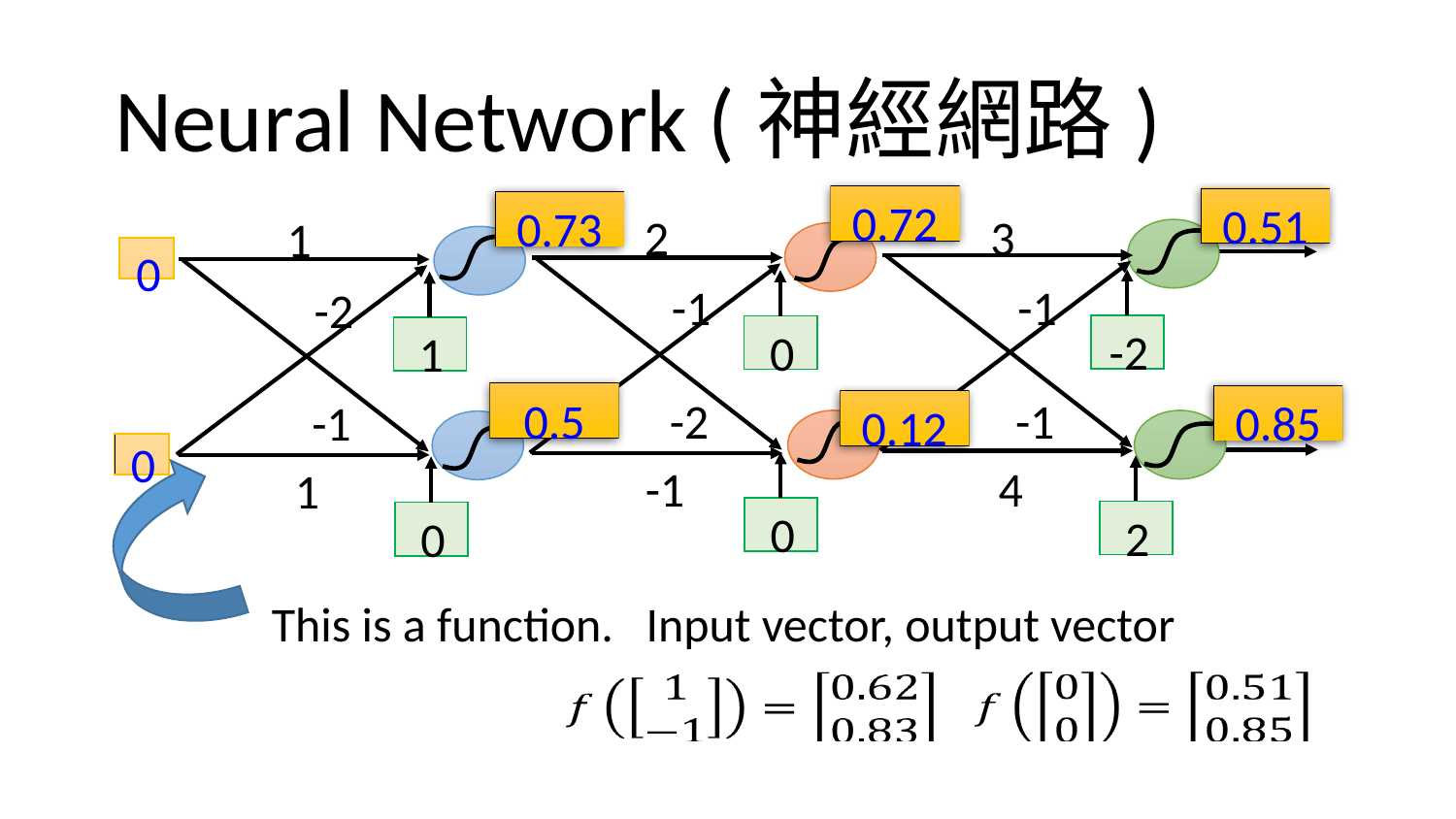

# Neural Network (神經網路)
0.72
0.51
0.73
2
3
1

0

-1
-1
-2
-2
0

1

0.5
-2
-1
-1
0.85
0.12

0

-1
4
1

0

2

0

Input vector, output vector
This is a function.